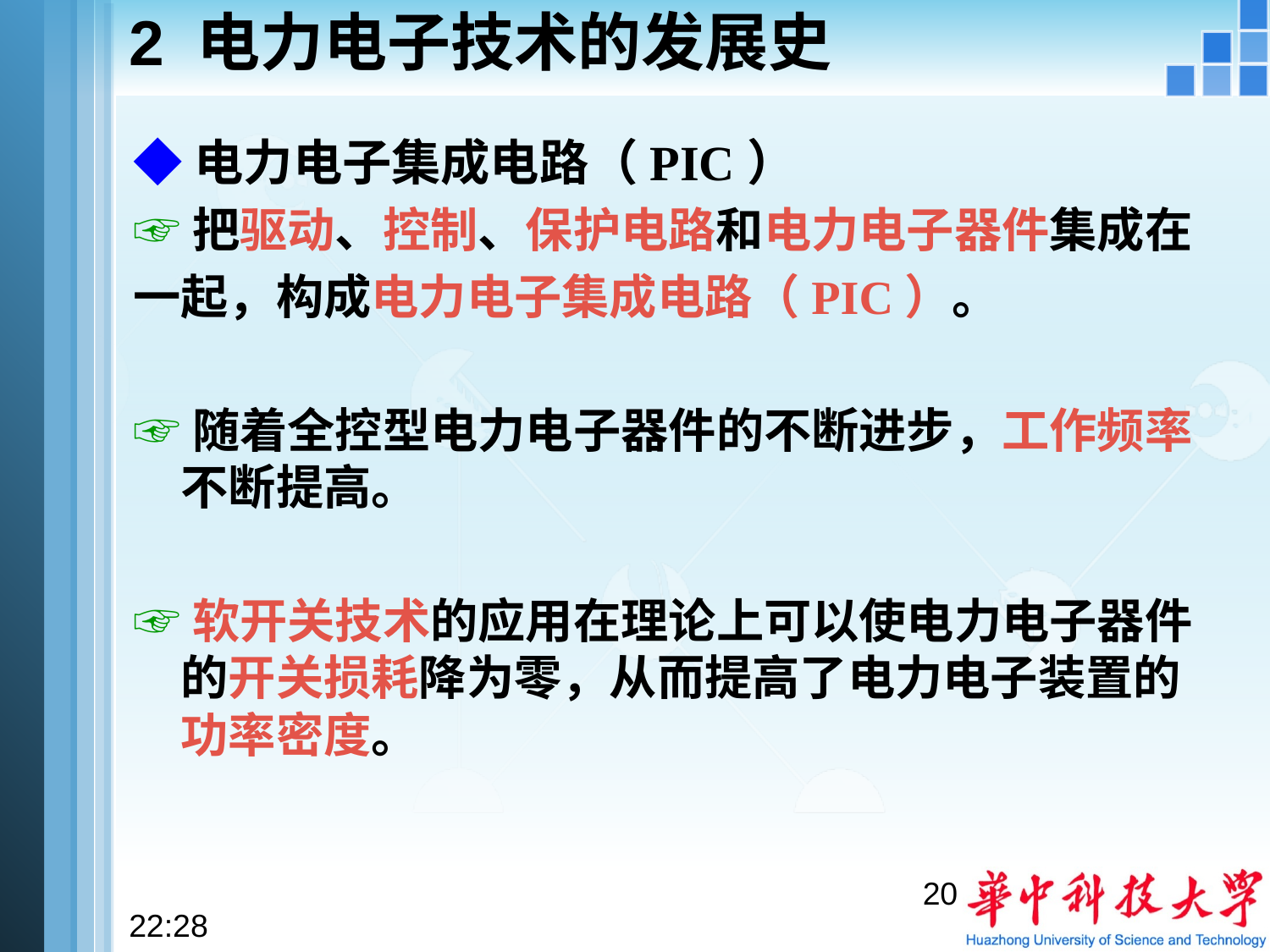

# 2 电力电子技术的发展史
◆电力电子集成电路（PIC）
☞把驱动、控制、保护电路和电力电子器件集成在
一起，构成电力电子集成电路（PIC）。

☞随着全控型电力电子器件的不断进步，工作频率不断提高。

☞软开关技术的应用在理论上可以使电力电子器件的开关损耗降为零，从而提高了电力电子装置的功率密度。

20
22:28